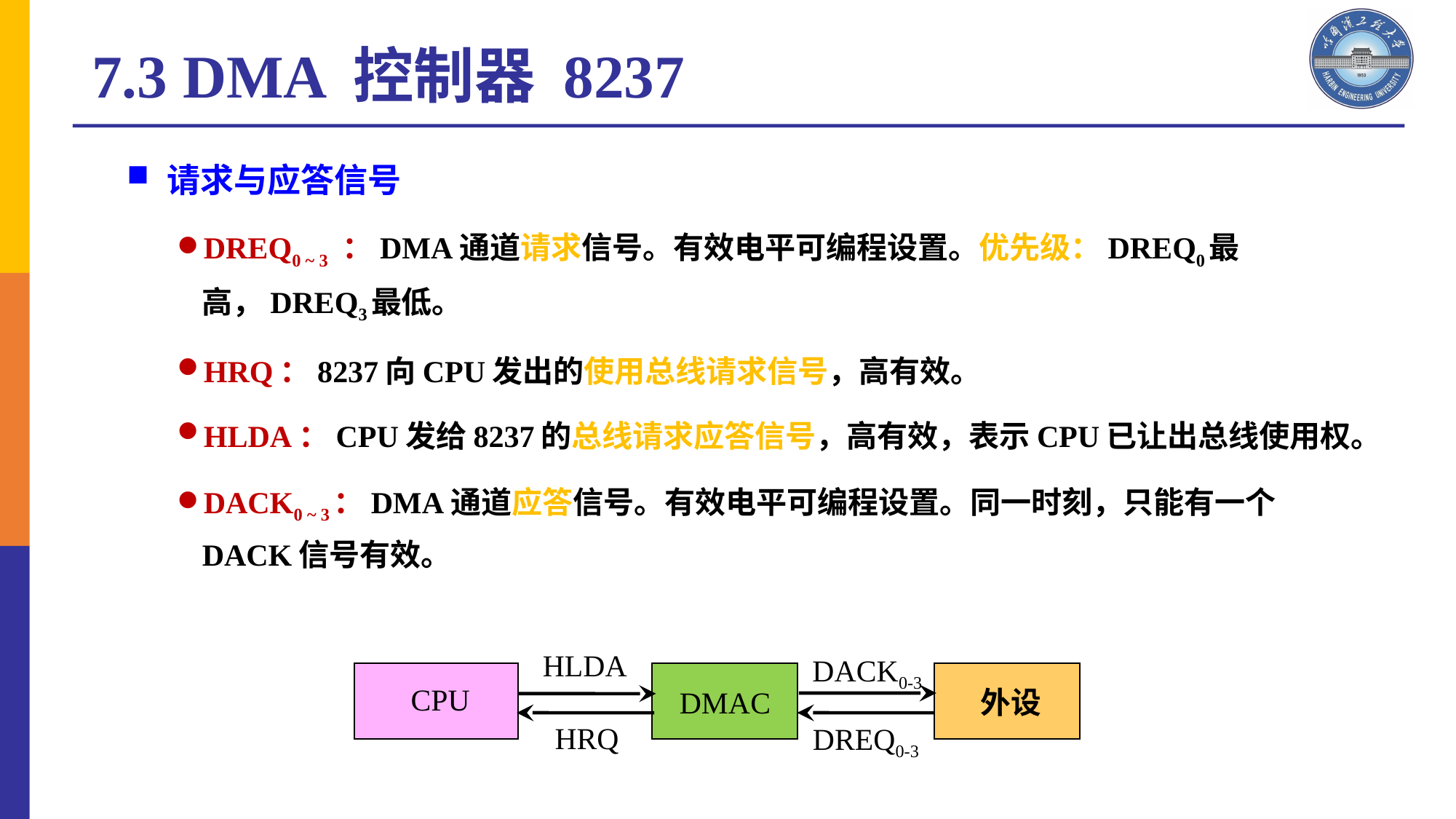

7.3 DMA 控制器 8237
 请求与应答信号
DREQ0 ~ 3 ：DMA通道请求信号。有效电平可编程设置。优先级：DREQ0最高，DREQ3最低。
HRQ：8237向CPU发出的使用总线请求信号，高有效。
HLDA：CPU发给8237的总线请求应答信号，高有效，表示CPU已让出总线使用权。
DACK0 ~ 3：DMA通道应答信号。有效电平可编程设置。同一时刻，只能有一个DACK信号有效。

HLDA

DACK0-3

 CPU
 DMAC
 外设

HRQ

DREQ0-3